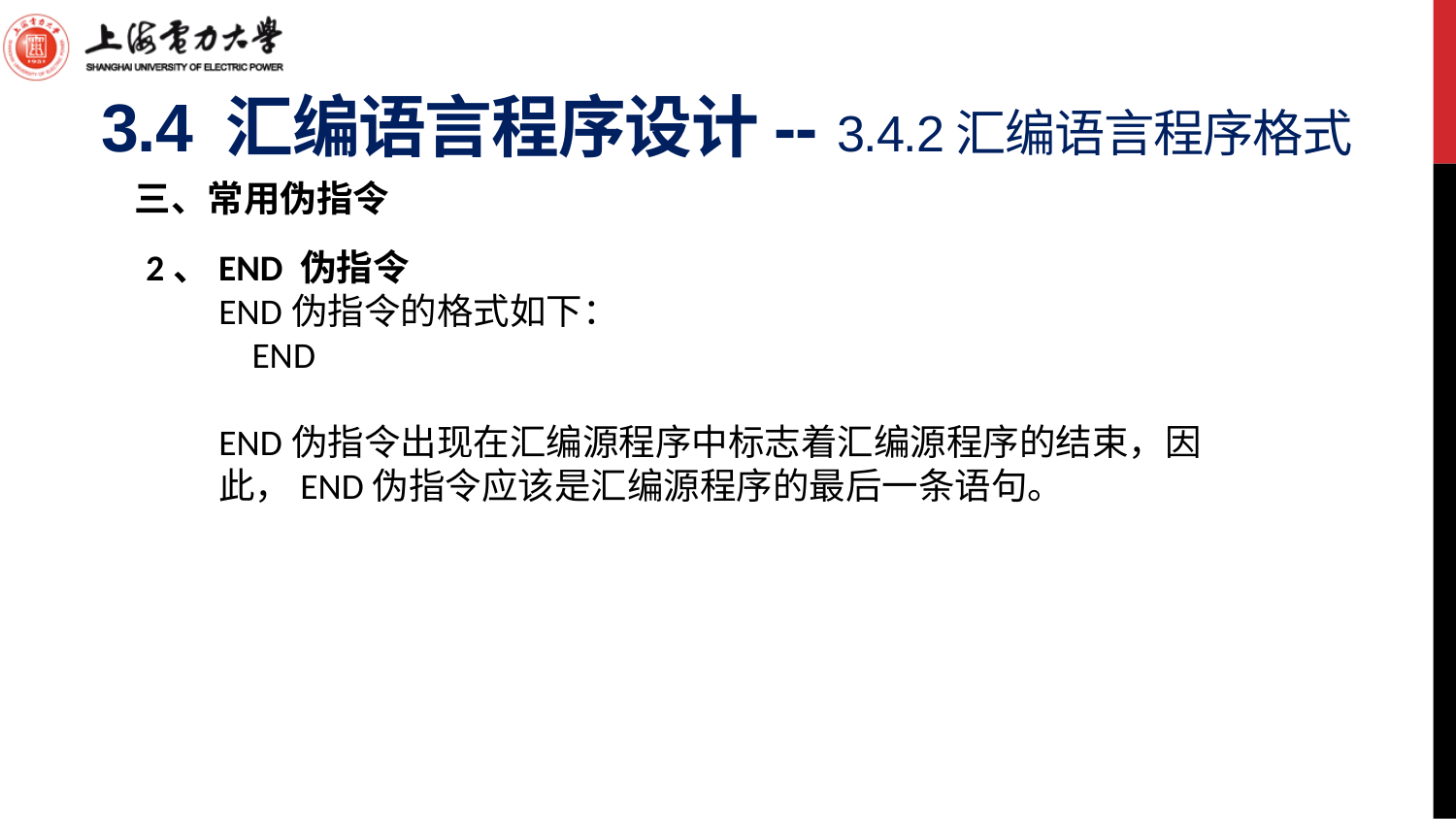

# 3.4 汇编语言程序设计-- 3.4.2汇编语言程序格式
三、常用伪指令

2、END 伪指令
END伪指令的格式如下：
    END

END伪指令出现在汇编源程序中标志着汇编源程序的结束，因此，END伪指令应该是汇编源程序的最后一条语句。